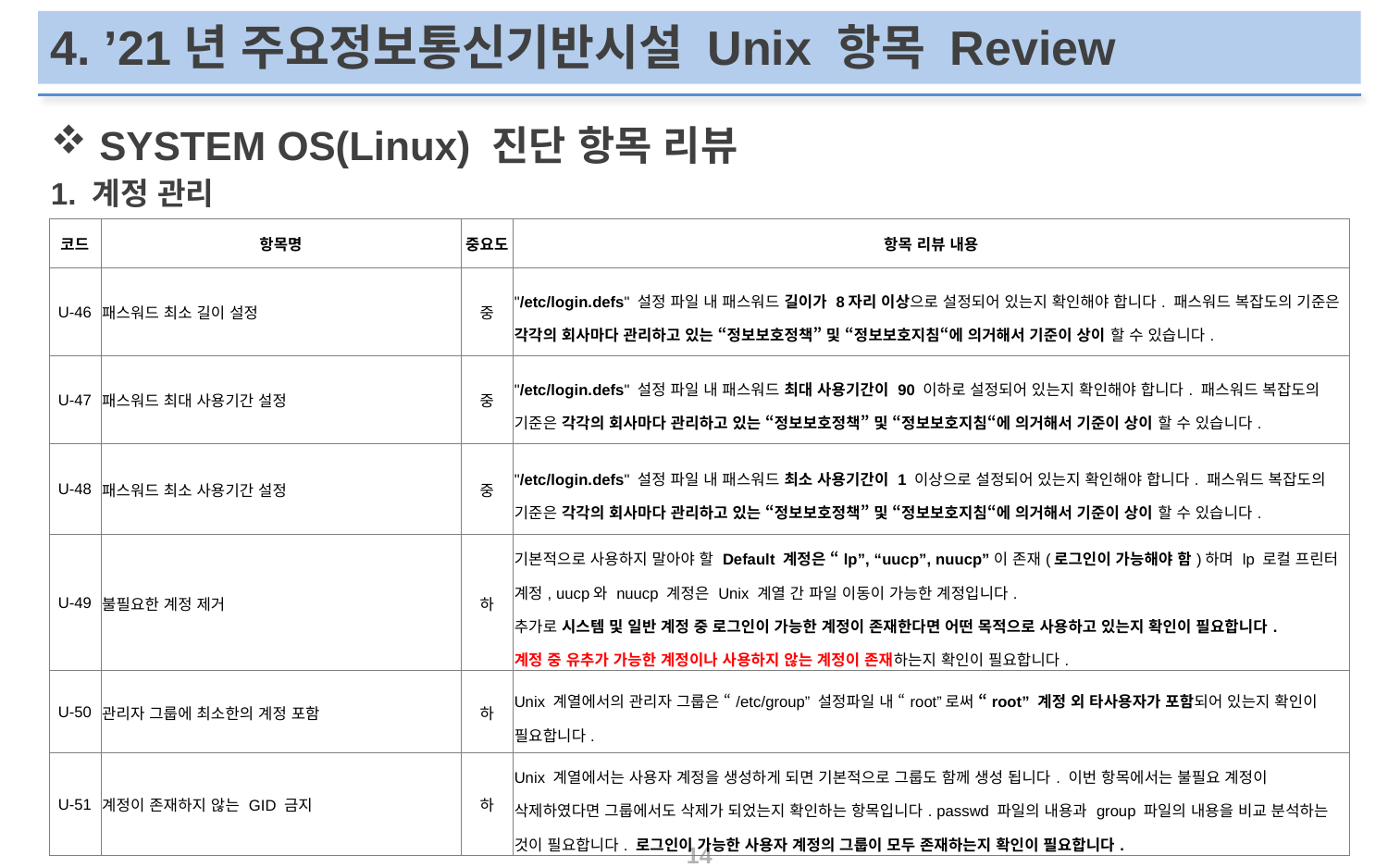

# 4. ’21년 주요정보통신기반시설 Unix 항목 Review
SYSTEM OS(Linux) 진단 항목 리뷰
1. 계정 관리
| 코드 | 항목명 | 중요도 | 항목 리뷰 내용 |
| --- | --- | --- | --- |
| U-46 | 패스워드 최소 길이 설정 | 중 | "/etc/login.defs" 설정 파일 내 패스워드 길이가 8자리 이상으로 설정되어 있는지 확인해야 합니다. 패스워드 복잡도의 기준은 각각의 회사마다 관리하고 있는 “정보보호정책” 및 “정보보호지침“에 의거해서 기준이 상이 할 수 있습니다. |
| U-47 | 패스워드 최대 사용기간 설정 | 중 | "/etc/login.defs" 설정 파일 내 패스워드 최대 사용기간이 90 이하로 설정되어 있는지 확인해야 합니다. 패스워드 복잡도의 기준은 각각의 회사마다 관리하고 있는 “정보보호정책” 및 “정보보호지침“에 의거해서 기준이 상이 할 수 있습니다. |
| U-48 | 패스워드 최소 사용기간 설정 | 중 | "/etc/login.defs" 설정 파일 내 패스워드 최소 사용기간이 1 이상으로 설정되어 있는지 확인해야 합니다. 패스워드 복잡도의 기준은 각각의 회사마다 관리하고 있는 “정보보호정책” 및 “정보보호지침“에 의거해서 기준이 상이 할 수 있습니다. |
| U-49 | 불필요한 계정 제거 | 하 | 기본적으로 사용하지 말아야 할 Default 계정은 “lp”, “uucp”, nuucp”이 존재(로그인이 가능해야 함)하며 lp 로컬 프린터 계정, uucp와 nuucp 계정은 Unix 계열 간 파일 이동이 가능한 계정입니다. 추가로 시스템 및 일반 계정 중 로그인이 가능한 계정이 존재한다면 어떤 목적으로 사용하고 있는지 확인이 필요합니다. 계정 중 유추가 가능한 계정이나 사용하지 않는 계정이 존재하는지 확인이 필요합니다. |
| U-50 | 관리자 그룹에 최소한의 계정 포함 | 하 | Unix 계열에서의 관리자 그룹은 “/etc/group” 설정파일 내 “root”로써 “root” 계정 외 타사용자가 포함되어 있는지 확인이 필요합니다. |
| U-51 | 계정이 존재하지 않는 GID 금지 | 하 | Unix 계열에서는 사용자 계정을 생성하게 되면 기본적으로 그룹도 함께 생성 됩니다. 이번 항목에서는 불필요 계정이 삭제하였다면 그룹에서도 삭제가 되었는지 확인하는 항목입니다. passwd 파일의 내용과 group 파일의 내용을 비교 분석하는 것이 필요합니다. 로그인이 가능한 사용자 계정의 그룹이 모두 존재하는지 확인이 필요합니다. |
14